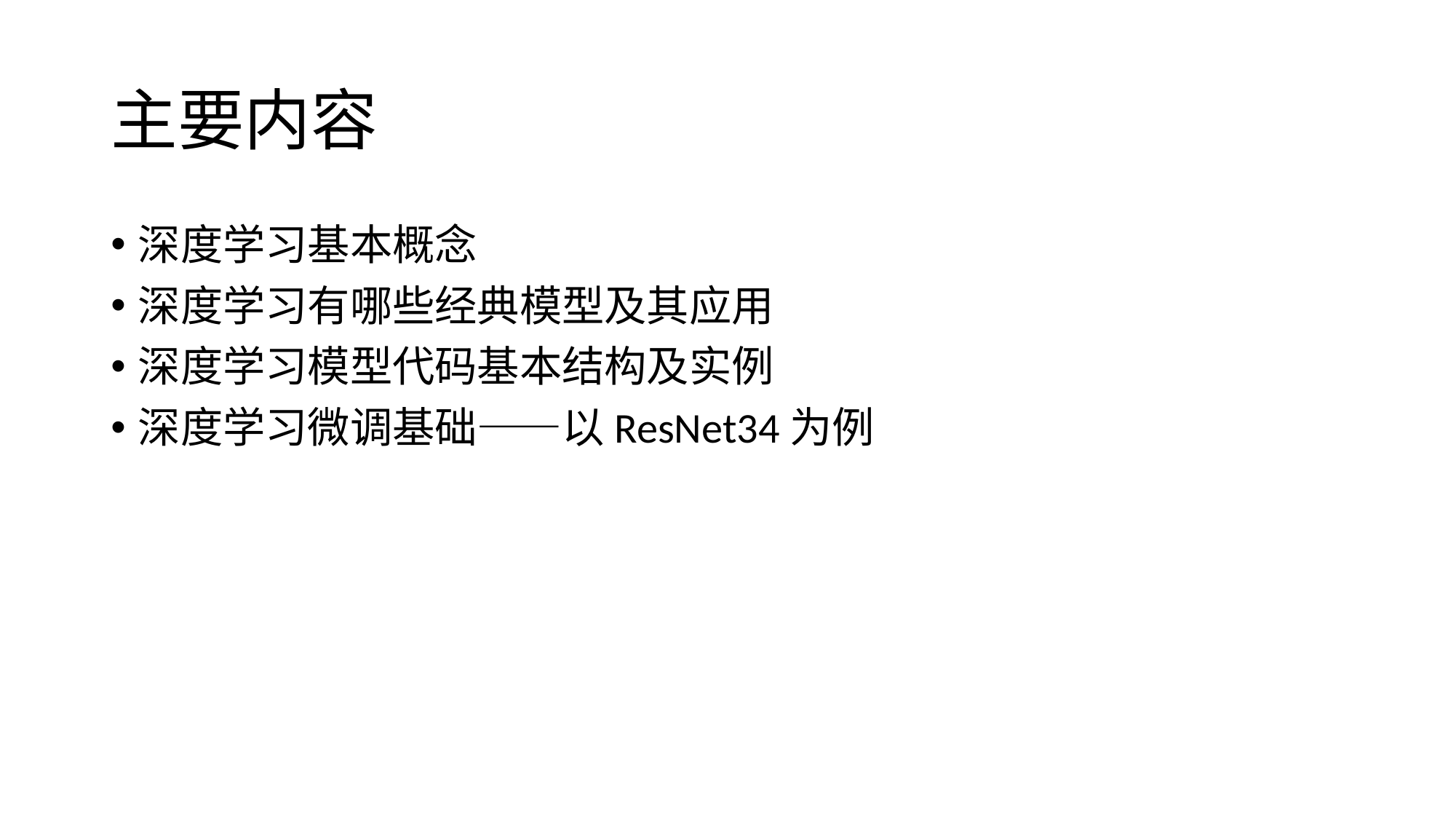

# 主要内容
深度学习基本概念
深度学习有哪些经典模型及其应用
深度学习模型代码基本结构及实例
深度学习微调基础——以ResNet34为例